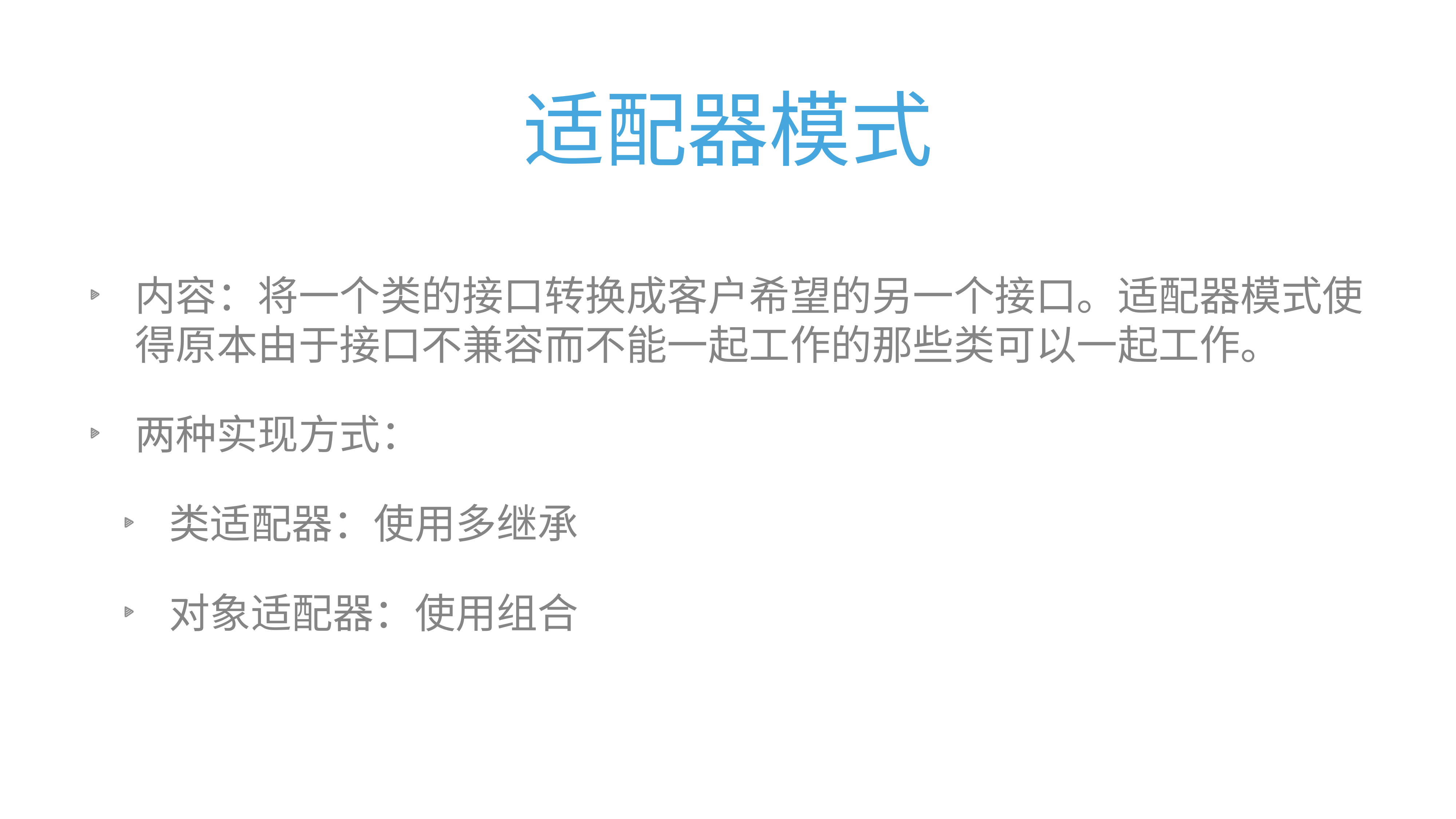

# 适配器模式
内容：将一个类的接口转换成客户希望的另一个接口。适配器模式使得原本由于接口不兼容而不能一起工作的那些类可以一起工作。
两种实现方式：
类适配器：使用多继承
对象适配器：使用组合